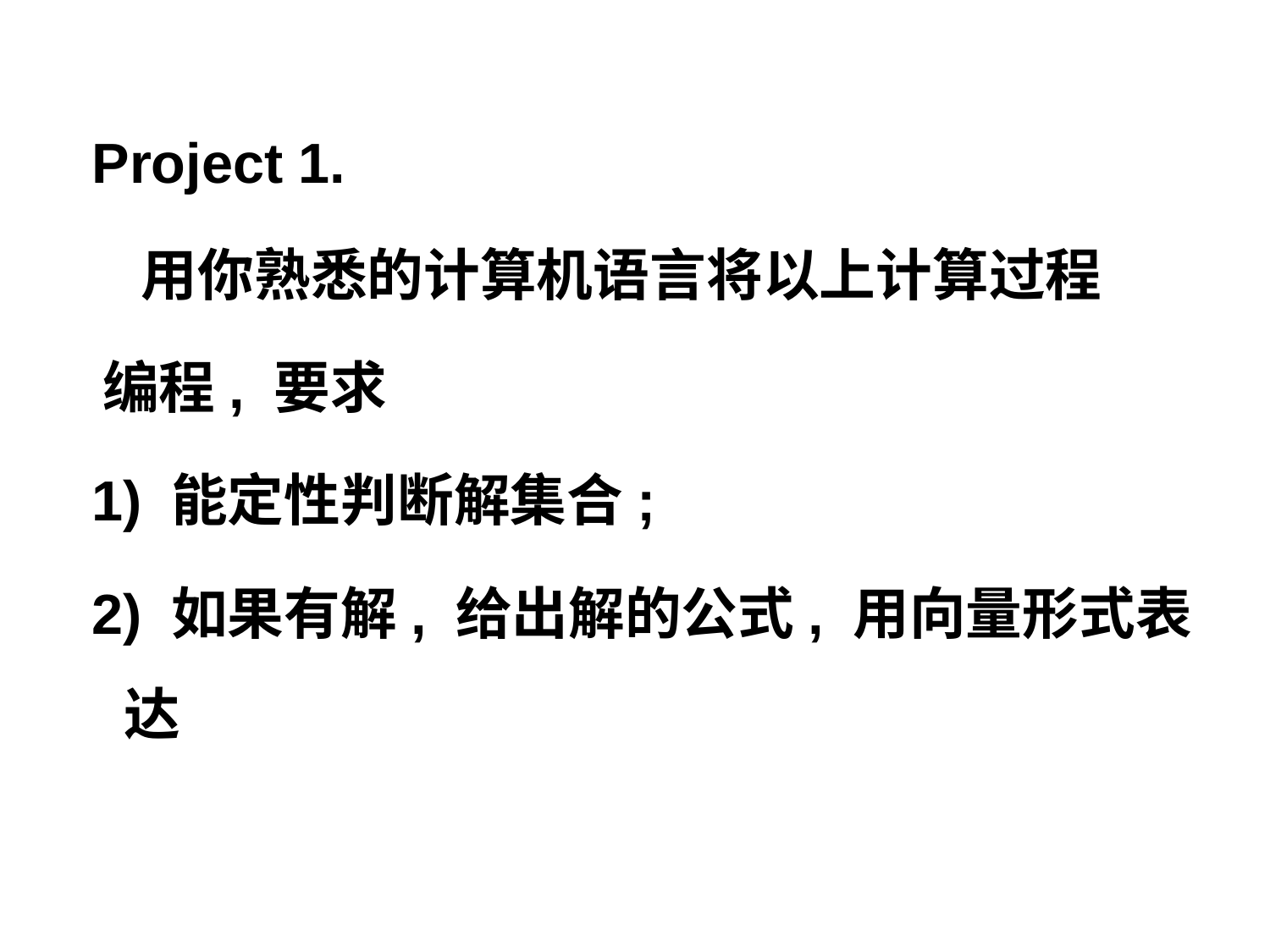

Project 1.
    用你熟悉的计算机语言将以上计算过程
 编程, 要求
 1) 能定性判断解集合;
 2) 如果有解, 给出解的公式, 用向量形式表达